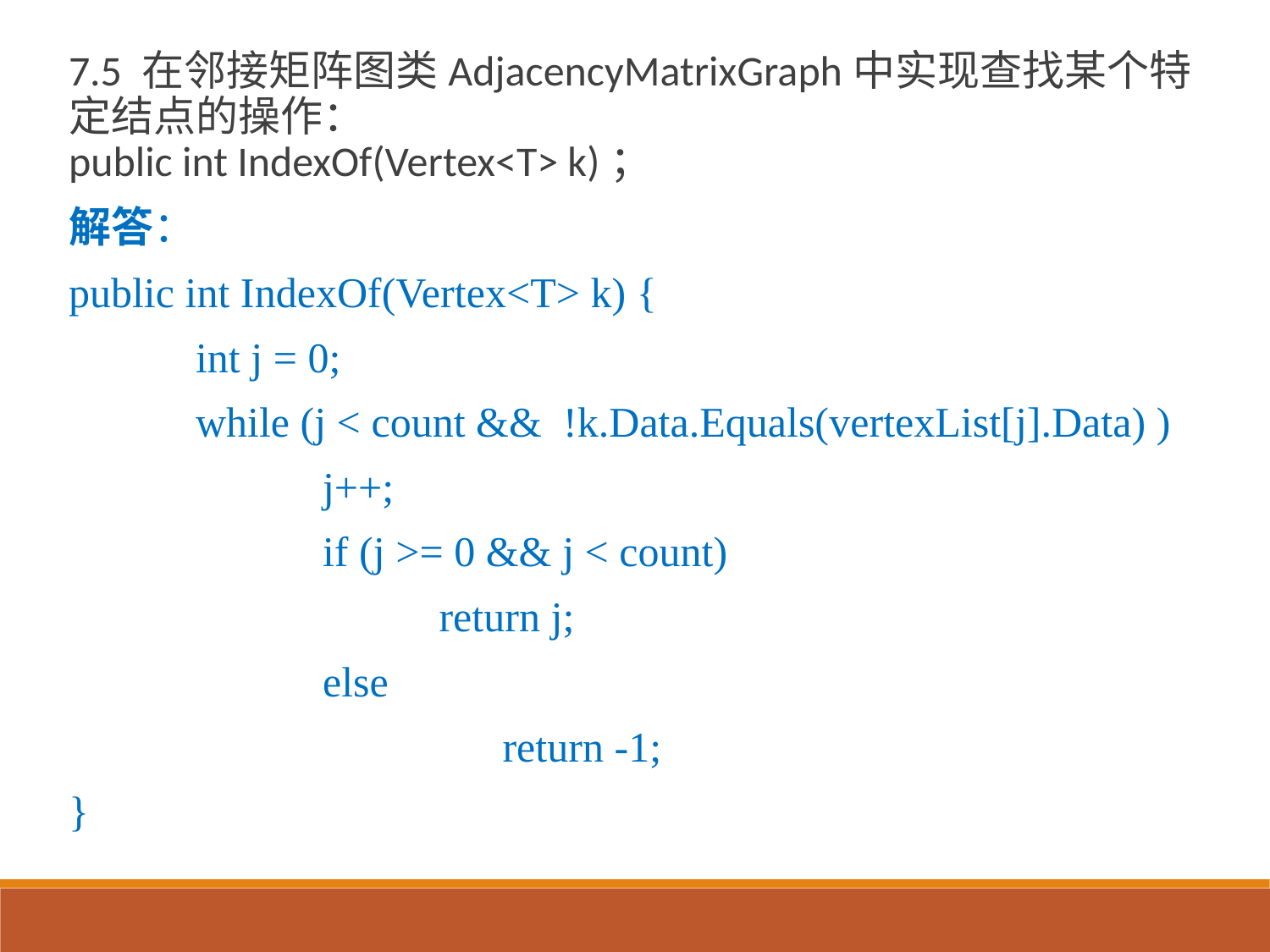

7.5 在邻接矩阵图类AdjacencyMatrixGraph中实现查找某个特定结点的操作：
public int IndexOf(Vertex<T> k)；
解答：
public int IndexOf(Vertex<T> k) {
	int j = 0;
	while (j < count &&  !k.Data.Equals(vertexList[j].Data) )
		j++;
		if (j >= 0 && j < count)
		           return j;
		else
                                         return -1;
}